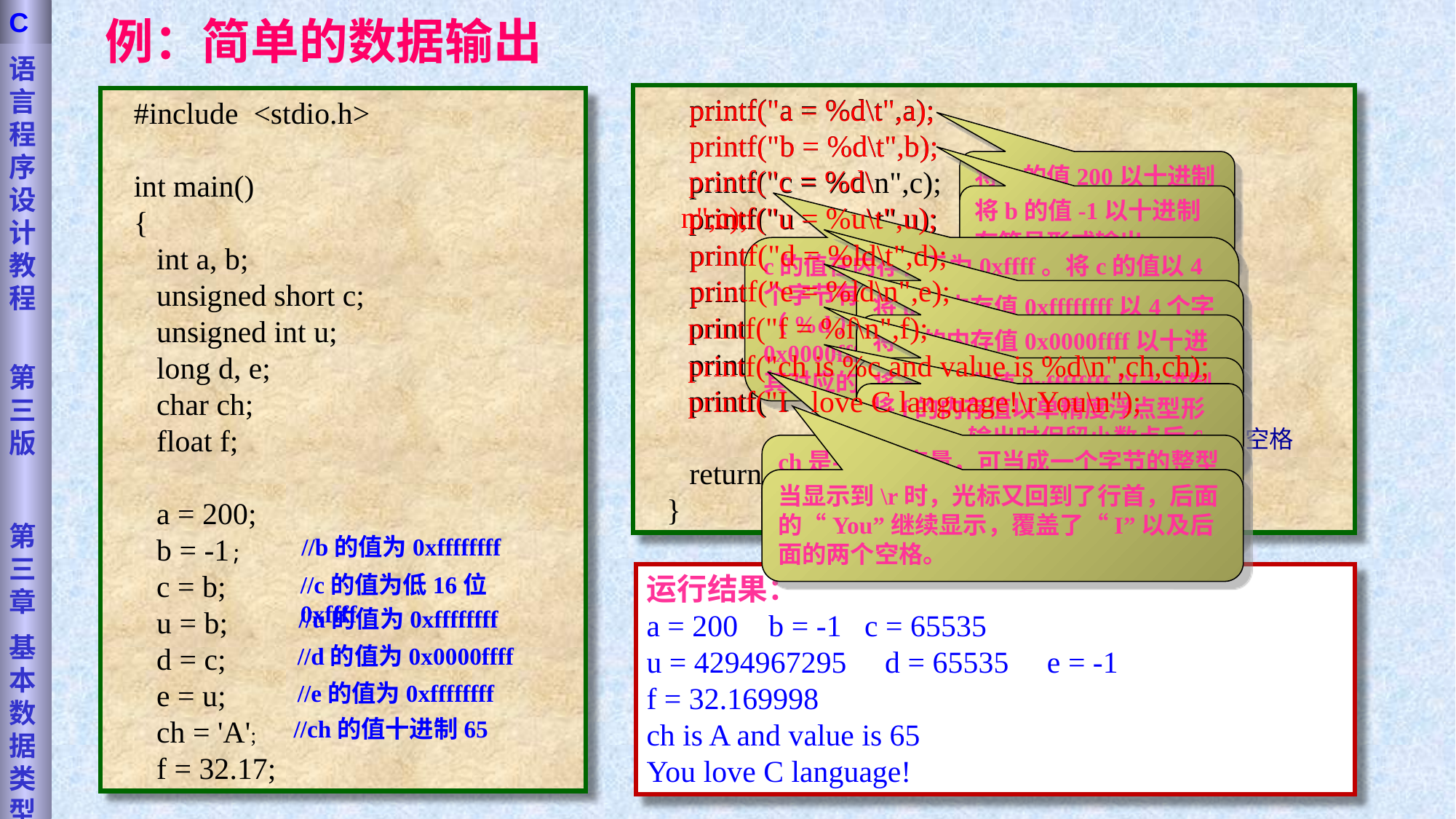

语言程序设计教程
第三版

第三章
基本数据类型
C
例：简单的数据输出
   printf("a = %d\t",a);
   printf("b = %d\t",b);
   printf("c = %d\n",c);
   printf("u = %u\t",u);
   printf("d = %ld\t",d);
   printf("e = %ld\n",e);
   printf("f = %f\n",f);
   printf("ch is %c and value is %d\n",ch,ch);
   printf("I   love C language!\rYou\n");
                         //I后有三个空格
   return 0;
}
#include  <stdio.h>

int main()
{
   int a, b;
   unsigned short c;
   unsigned int u;
   long d, e;
   char ch;
   float f;

   a = 200;
   b = -1;
   c = b;
   u = b;
   d = c;
   e = u;
   ch = 'A';
   f = 32.17;
printf("a = %d\t",a);
将a的值200以十进制有符号形式输出。
printf("b = %d\t",b);
将b的值-1以十进制有符号形式输出。
 printf("c = %d\n",c);
c的值在内存表示为0xffff。将c的值以4个字节有符号十进制整型形式输出（%d），因此c以4个字节整型表示为0x0000ffff（因c为无符号，高位补0），其对应的十进制整数为65535。
printf("u = %u\t",u);
将u的内存值0xffffffff以4个字节十进制无符号形式输出，对应的十进制整数为4294967295。
 printf("d = %ld\t",d);
将d的内存值0x0000ffff以十进制有符号长整型形式输出，对应的十进制整数为65535。
 printf("e = %ld\n",e);
将e的内存值0xffffffff以十进制有符号长整型形式输出，对应的十进制整数为-1。
printf("f = %f\n",f);
将f的内存值以单精度浮点型形式输出，输出时保留小数点后6位。
printf("ch is %c and value is %d\n",ch,ch);
ch是字符型变量，可当成一个字节的整型变量看待，当用%d输出字符时，输出的是该字符'A'的ASCII码值65。
printf("I   love C language!\rYou\n");
当显示到\r时，光标又回到了行首，后面的“You”继续显示，覆盖了“I”以及后面的两个空格。
//b的值为0xffffffff
//c的值为低16位0xffff
运行结果：
a = 200    b = -1   c = 65535
u = 4294967295     d = 65535     e = -1
f = 32.169998
ch is A and value is 65
You love C language!
//u的值为0xffffffff
//d的值为0x0000ffff
//e的值为0xffffffff
//ch的值十进制65
32